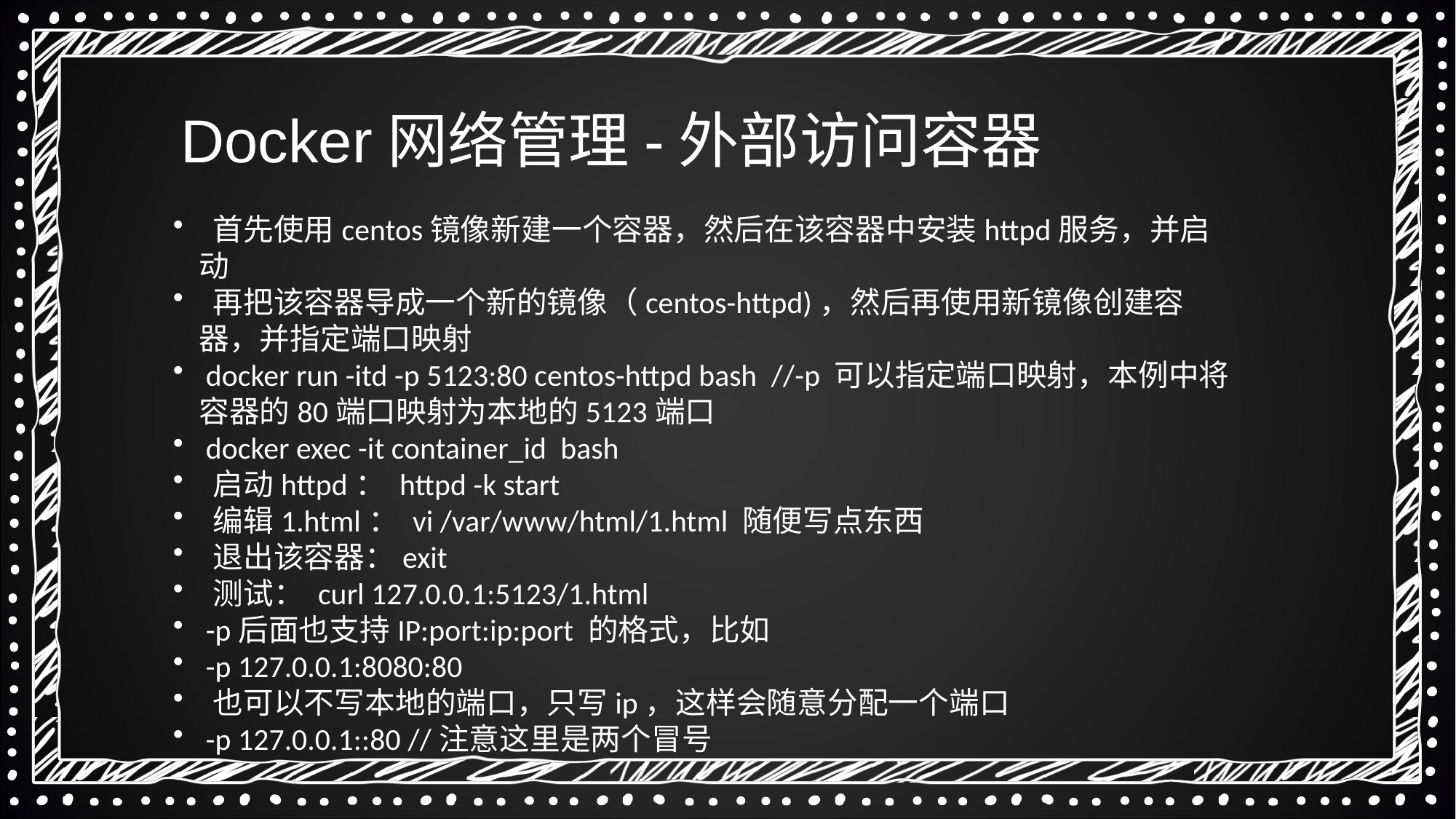

Docker网络管理-外部访问容器
 首先使用centos镜像新建一个容器，然后在该容器中安装httpd服务，并启动
 再把该容器导成一个新的镜像（centos-httpd)，然后再使用新镜像创建容器，并指定端口映射
 docker run -itd -p 5123:80 centos-httpd bash  //-p 可以指定端口映射，本例中将容器的80端口映射为本地的5123端口
 docker exec -it container_id  bash
 启动httpd： httpd -k start
 编辑1.html： vi /var/www/html/1.html 随便写点东西
 退出该容器：exit
 测试： curl 127.0.0.1:5123/1.html
 -p后面也支持IP:port:ip:port 的格式，比如
 -p 127.0.0.1:8080:80
 也可以不写本地的端口，只写ip，这样会随意分配一个端口
 -p 127.0.0.1::80 //注意这里是两个冒号